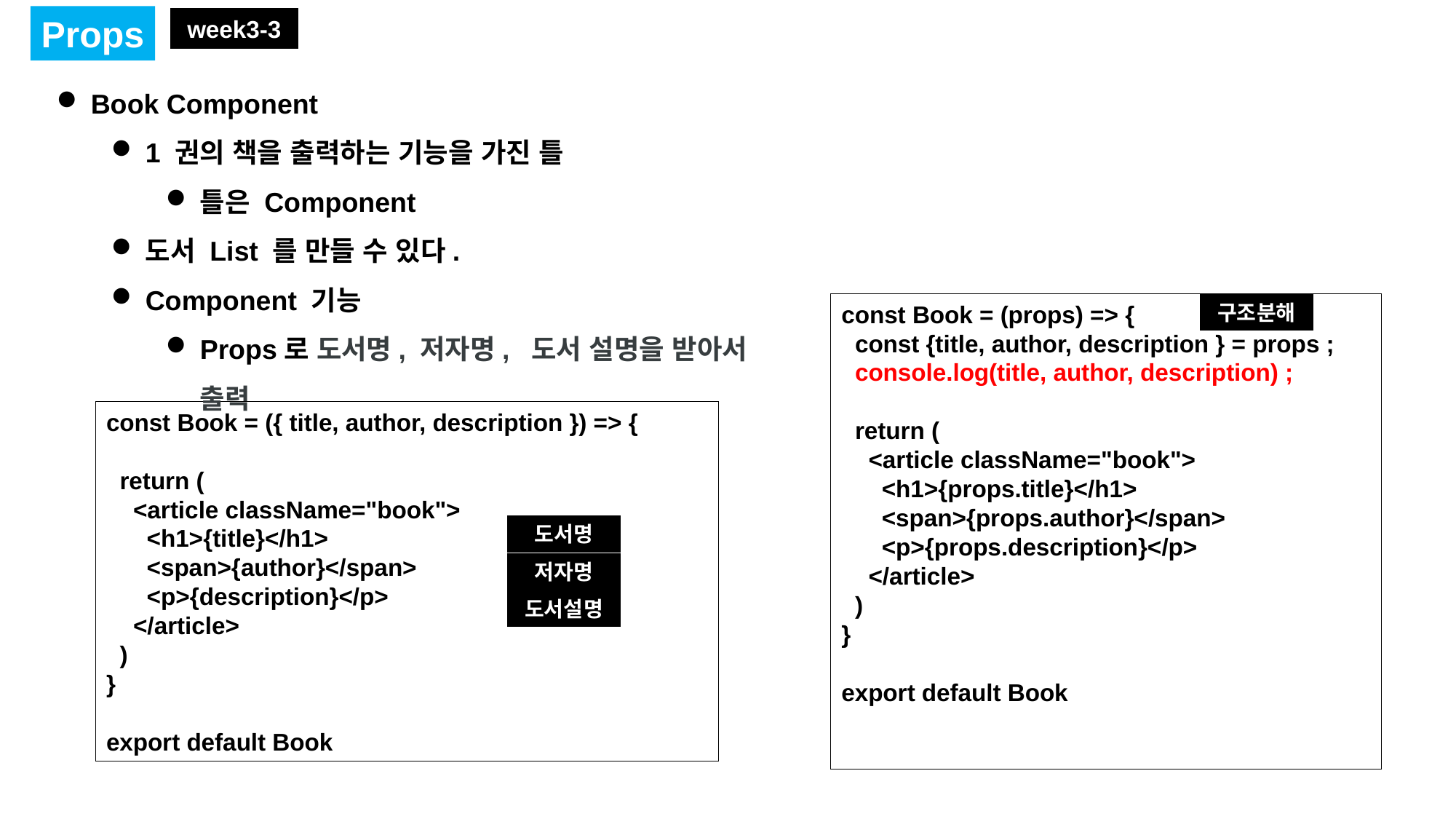

Props
week3-3
Book Component
1 권의 책을 출력하는 기능을 가진 틀
틀은 Component
도서 List 를 만들 수 있다.
Component 기능
Props로 도서명, 저자명,  도서 설명을 받아서 출력
const Book = (props) => {
  const {title, author, description } = props ;
  console.log(title, author, description) ;
  return (
    <article className="book">
      <h1>{props.title}</h1>
      <span>{props.author}</span>
      <p>{props.description}</p>
    </article>
  )
}
export default Book

구조분해
const Book = ({ title, author, description }) => {

  return (
    <article className="book">
      <h1>{title}</h1>
      <span>{author}</span>
      <p>{description}</p>
    </article>
  )
}

export default Book
도서명
저자명
도서설명